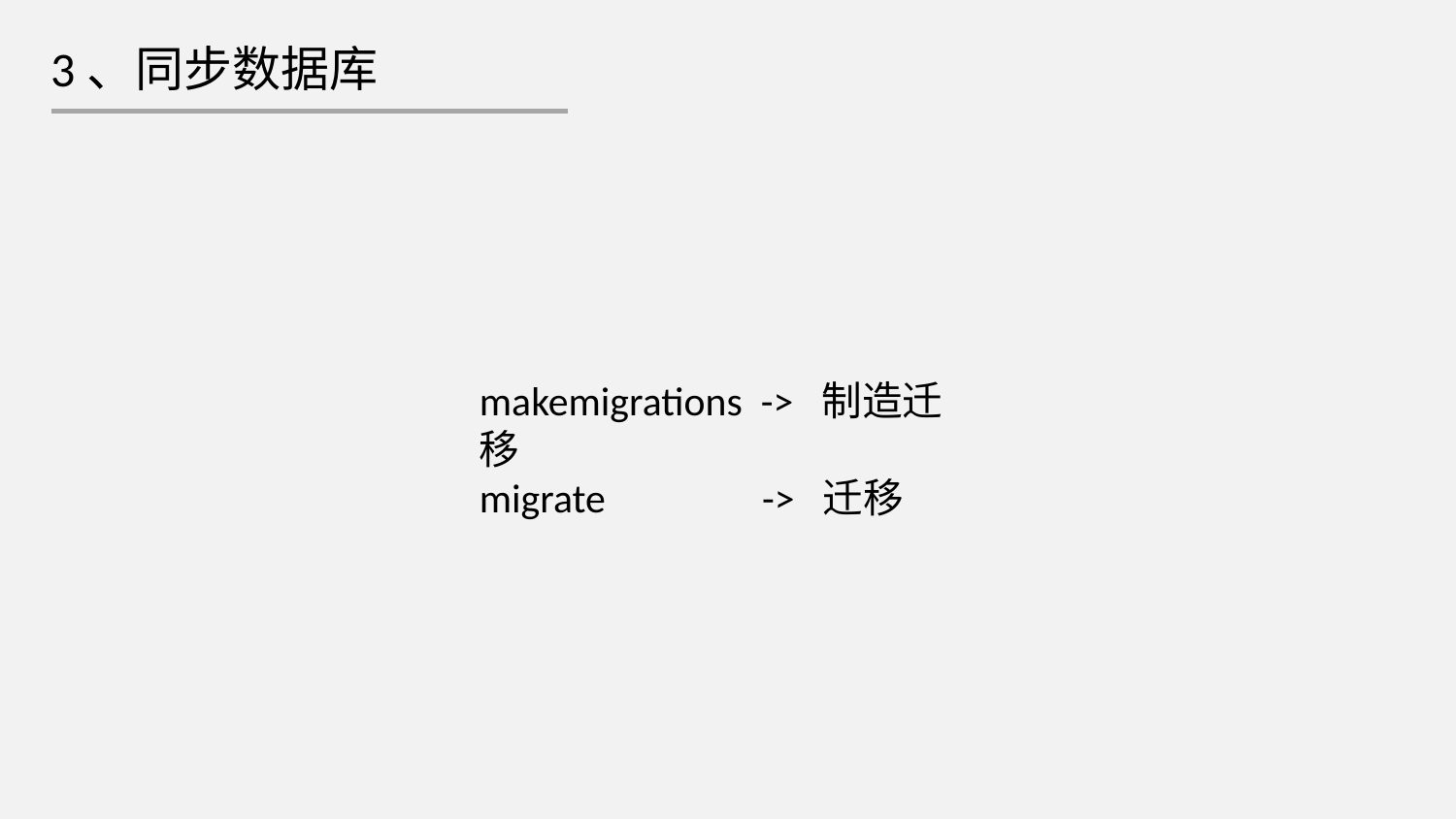

3、同步数据库
makemigrations  ->  制造迁移
migrate                 ->  迁移